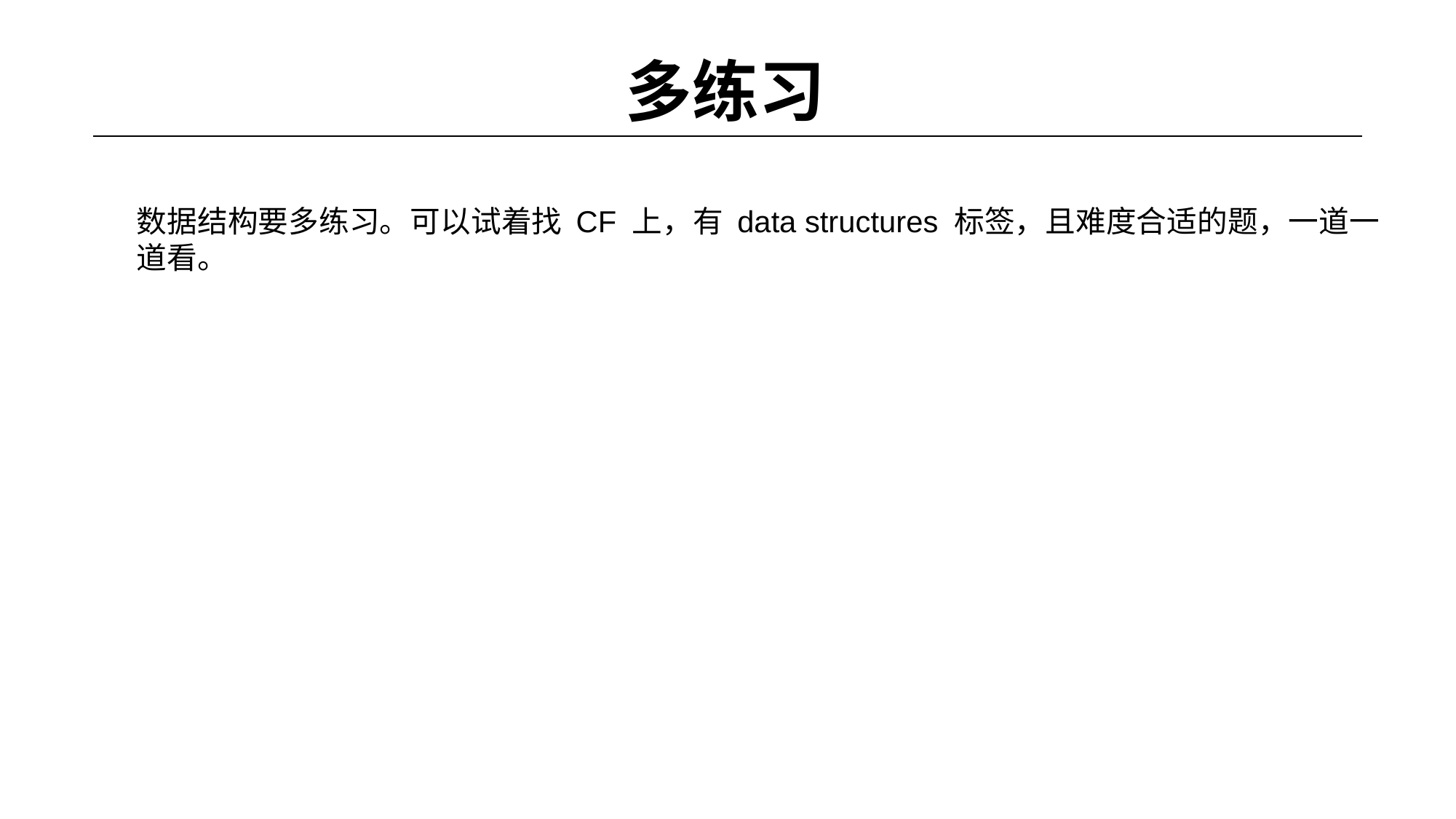

# 多练习
数据结构要多练习。可以试着找 CF 上，有 data structures 标签，且难度合适的题，一道一道看。